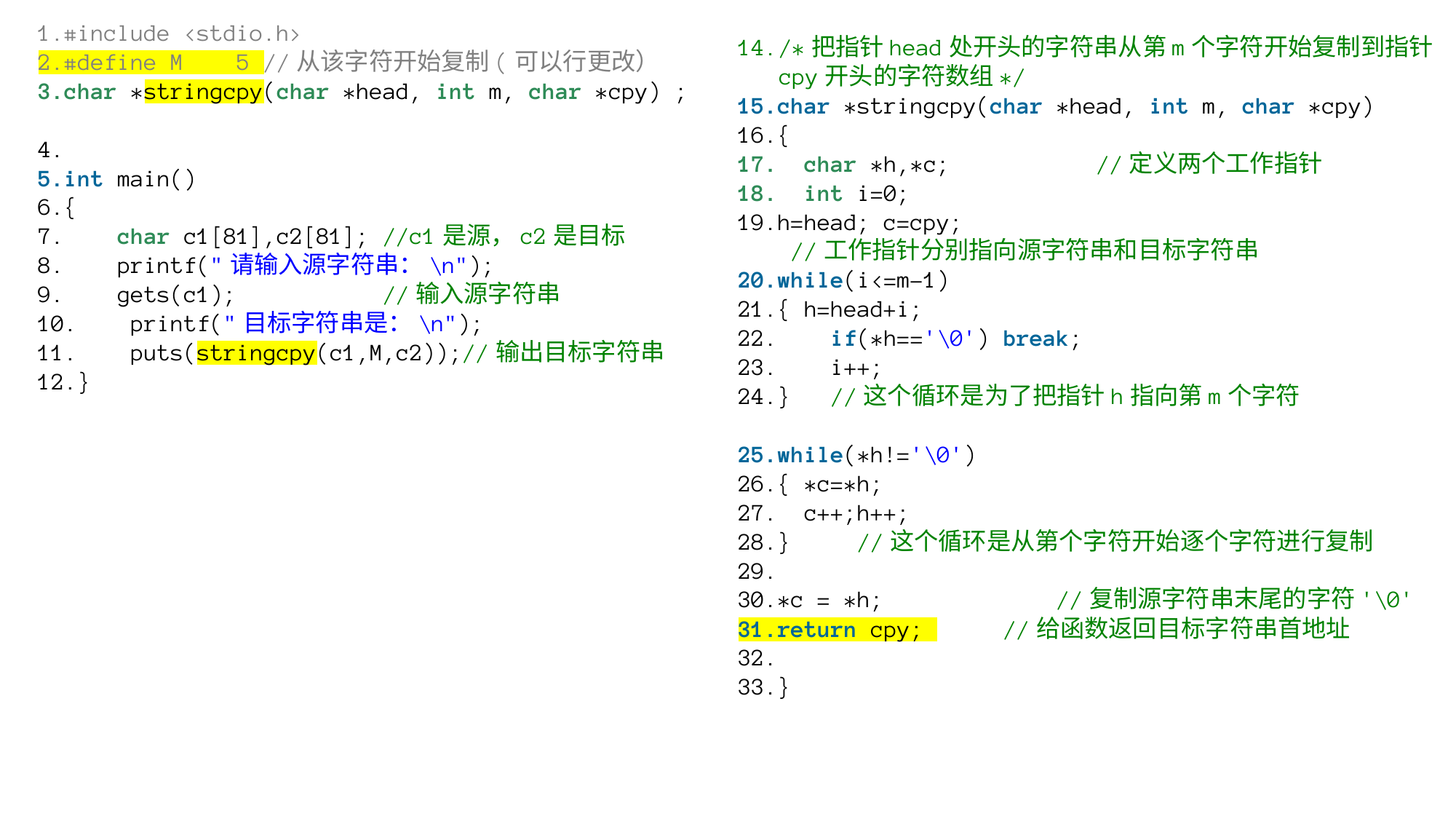

#include <stdio.h>
#define M    5 //从该字符开始复制(可以行更改）
char *stringcpy(char *head, int m, char *cpy) ;

int main()
{
    char c1[81],c2[81]; //c1是源，c2是目标
    printf("请输入源字符串：\n");
    gets(c1);           //输入源字符串
    printf("目标字符串是：\n");
    puts(stringcpy(c1,M,c2));//输出目标字符串
}
/*把指针head处开头的字符串从第m个字符开始复制到指针cpy开头的字符数组*/
char *stringcpy(char *head, int m, char *cpy)
{
  char *h,*c;           //定义两个工作指针
  int i=0;
h=head; c=cpy;
    //工作指针分别指向源字符串和目标字符串
while(i<=m-1)
{ h=head+i;
    if(*h=='\0') break;
    i++;
}   //这个循环是为了把指针h指向第m个字符

while(*h!='\0')
{ *c=*h;
  c++;h++;
}     //这个循环是从第个字符开始逐个字符进行复制

*c = *h;             //复制源字符串末尾的字符'\0'
return cpy;      //给函数返回目标字符串首地址

}